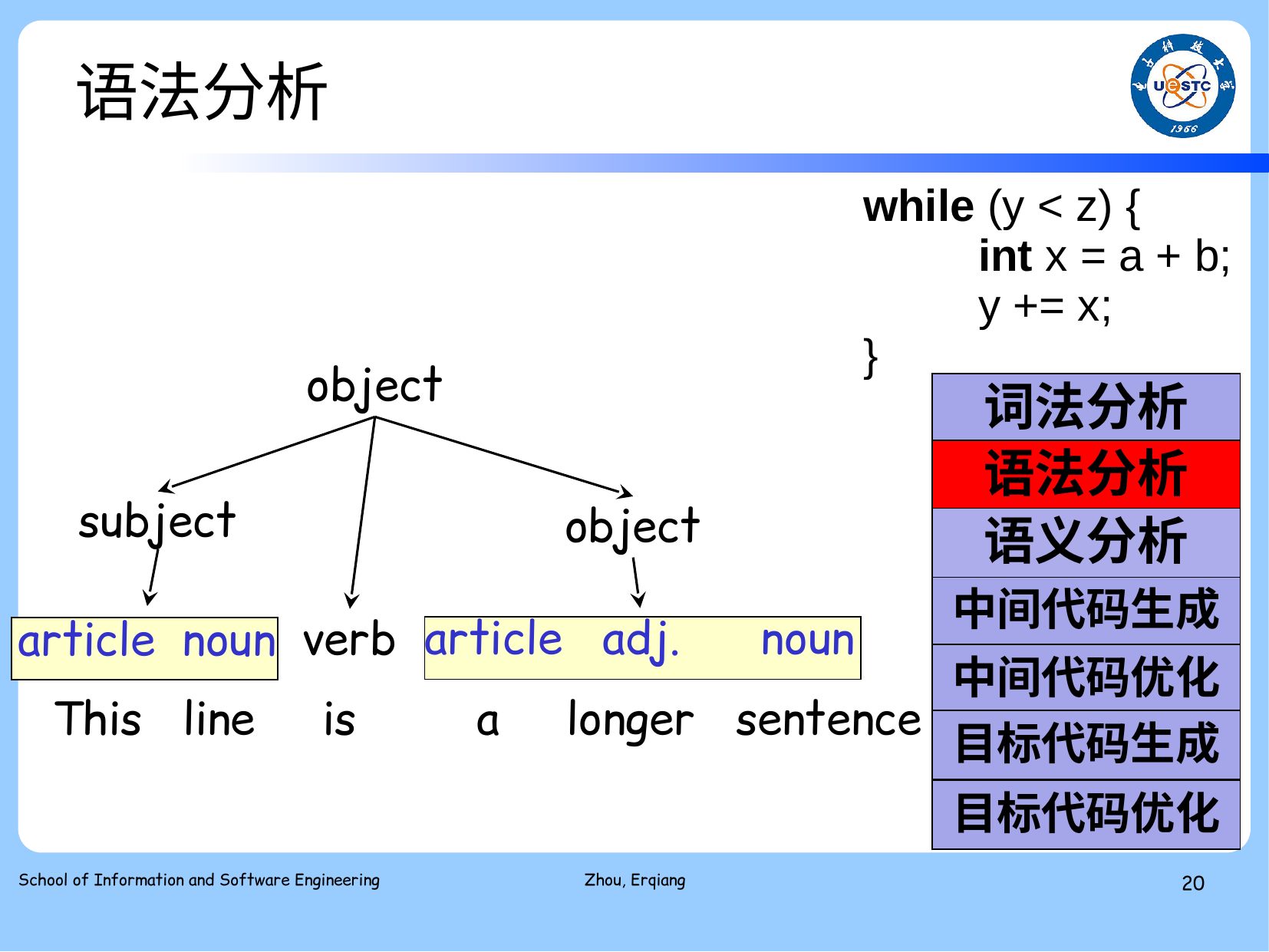

语法分析
while (y < z) {
	int x = a + b;
	y += x;
}
object
词法分析
语法分析
subject
object
语义分析
中间代码生成
article   adj.      noun
verb
article  noun

中间代码优化
This   line     is         a     longer   sentence
目标代码生成
目标代码优化
School of Information and Software Engineering
Zhou, Erqiang
20